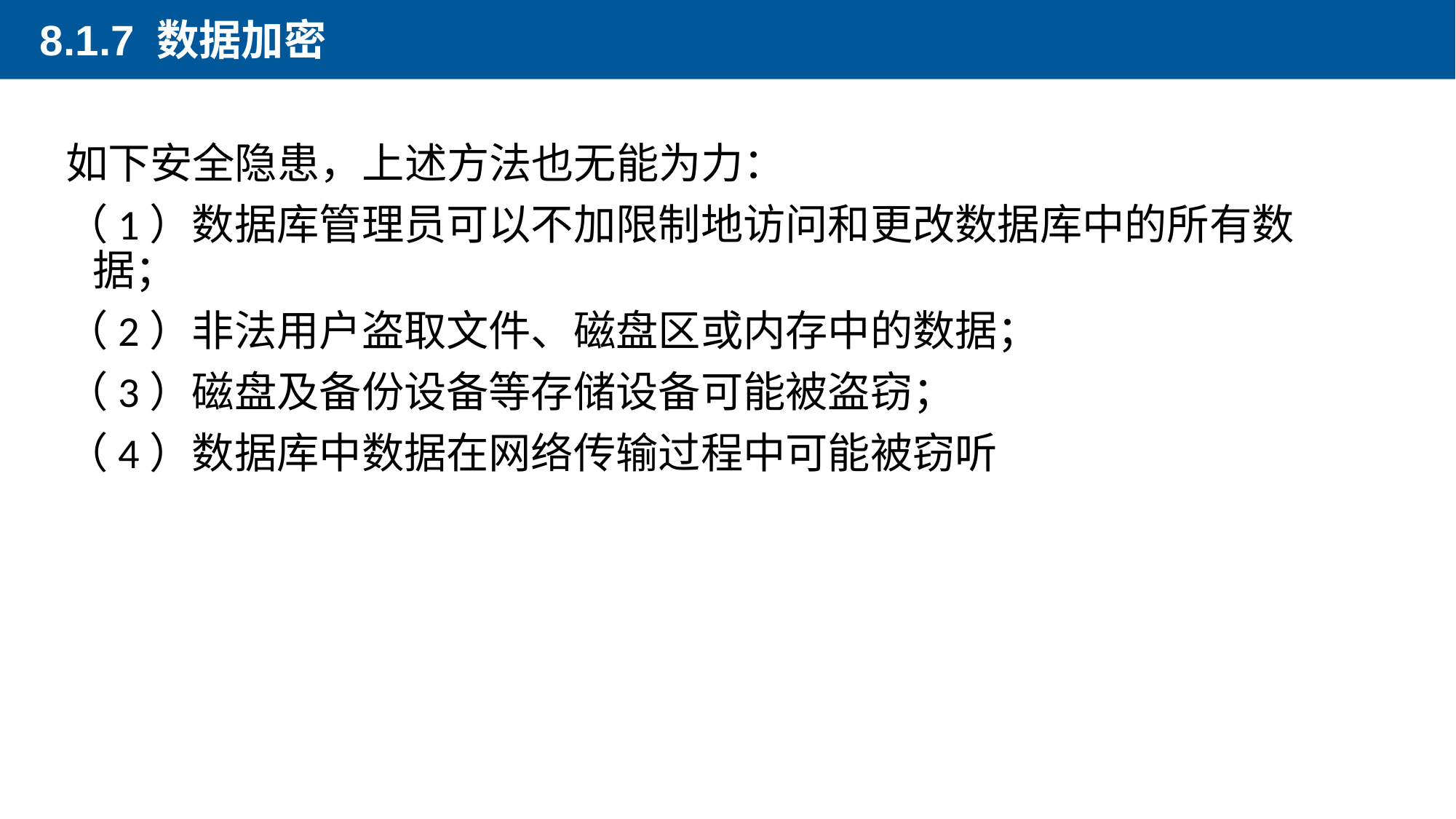

8.1.7 数据加密

如下安全隐患，上述方法也无能为力：
（1）数据库管理员可以不加限制地访问和更改数据库中的所有数据；
（2）非法用户盗取文件、磁盘区或内存中的数据；
（3）磁盘及备份设备等存储设备可能被盗窃；
（4）数据库中数据在网络传输过程中可能被窃听